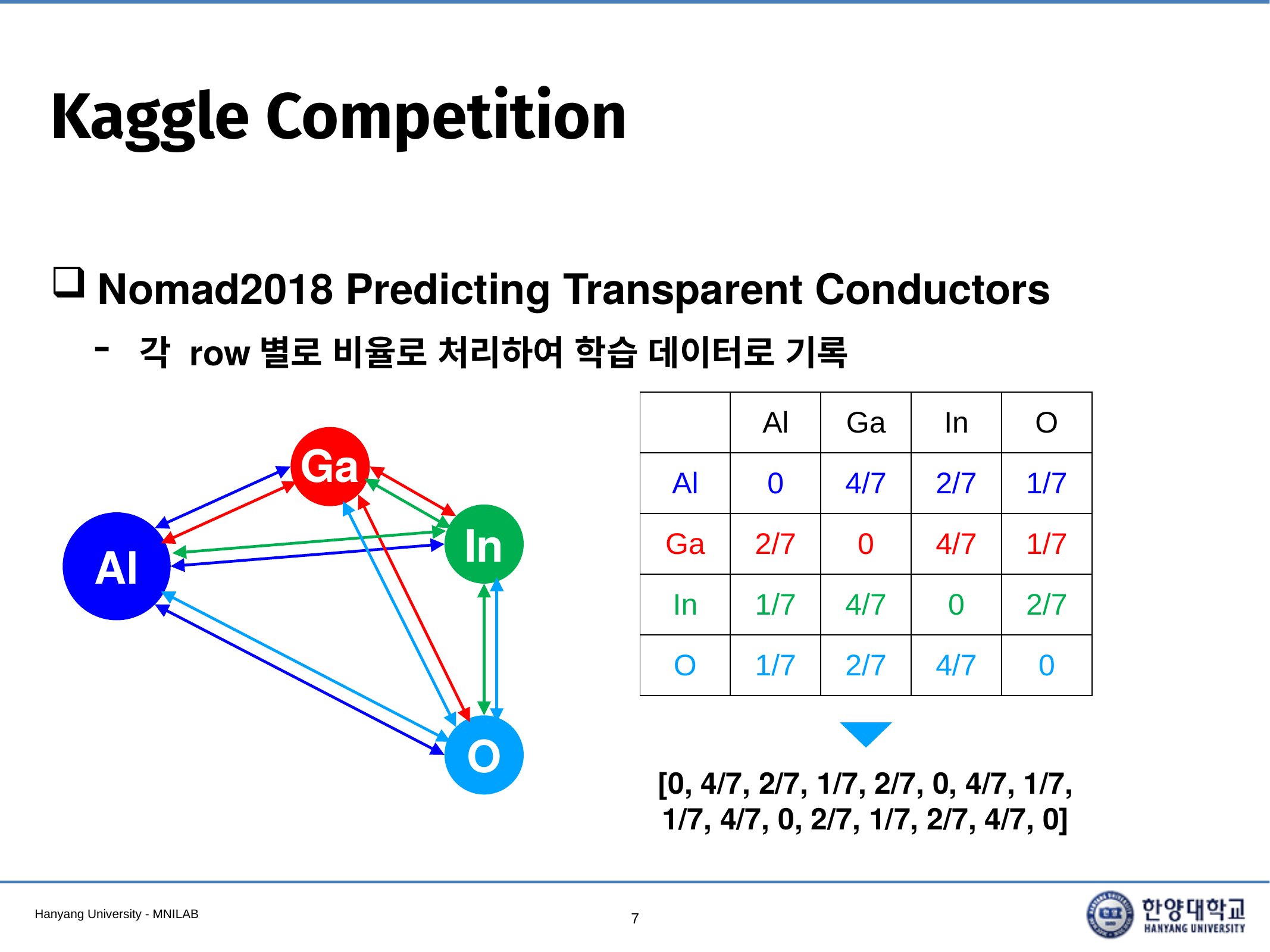

# Kaggle Competition
Nomad2018 Predicting Transparent Conductors
각 row별로 비율로 처리하여 학습 데이터로 기록
|  | Al | Ga | In | O |
| --- | --- | --- | --- | --- |
| Al | 0 | 4/7 | 2/7 | 1/7 |
| Ga | 2/7 | 0 | 4/7 | 1/7 |
| In | 1/7 | 4/7 | 0 | 2/7 |
| O | 1/7 | 2/7 | 4/7 | 0 |

Ga

In
Al

O
[0, 4/7, 2/7, 1/7, 2/7, 0, 4/7, 1/7,
1/7, 4/7, 0, 2/7, 1/7, 2/7, 4/7, 0]
7